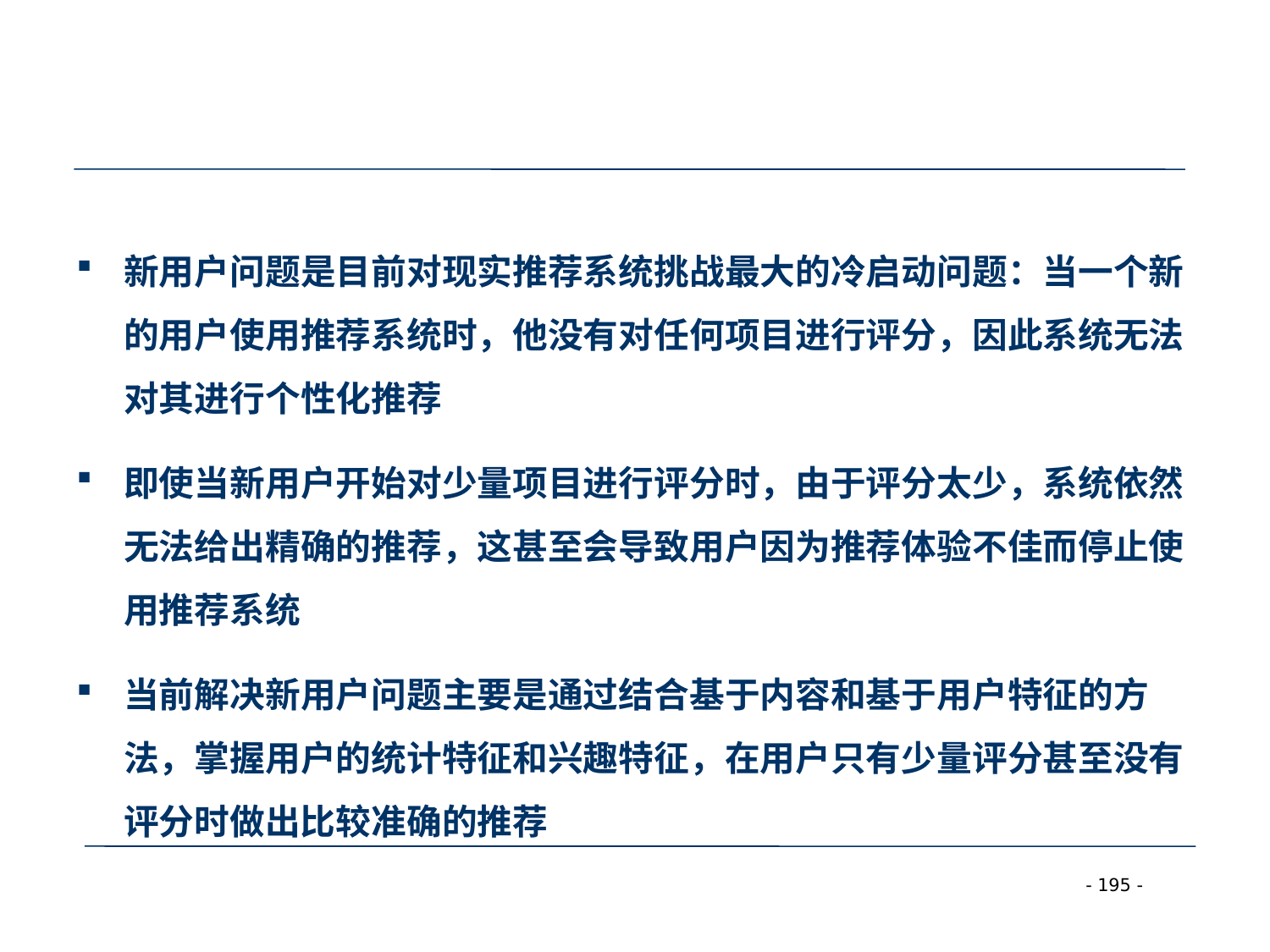

#
新用户问题是目前对现实推荐系统挑战最大的冷启动问题：当一个新的用户使用推荐系统时，他没有对任何项目进行评分，因此系统无法对其进行个性化推荐
即使当新用户开始对少量项目进行评分时，由于评分太少，系统依然无法给出精确的推荐，这甚至会导致用户因为推荐体验不佳而停止使用推荐系统
当前解决新用户问题主要是通过结合基于内容和基于用户特征的方法，掌握用户的统计特征和兴趣特征，在用户只有少量评分甚至没有评分时做出比较准确的推荐